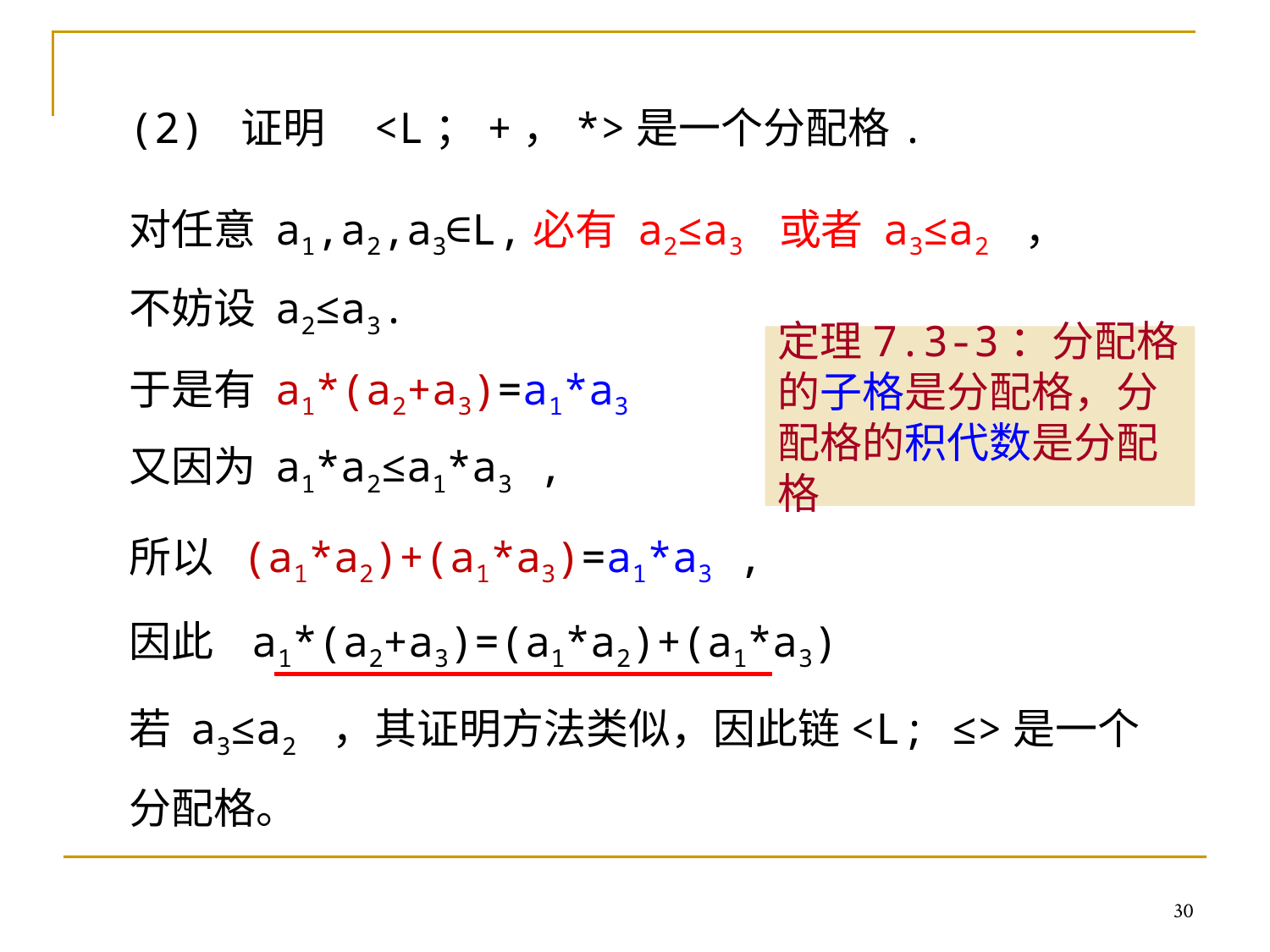

(2) 证明    <L；+，*>是一个分配格.
对任意 a1,a2,a3∈L,必有 a2≤a3 或者 a3≤a2 ，
不妨设 a2≤a3.
定理7.3-3：分配格的子格是分配格，分配格的积代数是分配格
于是有 a1*(a2+a3)=a1*a3
又因为 a1*a2≤a1*a3 ,
所以  (a1*a2)+(a1*a3)=a1*a3 ,
因此   a1*(a2+a3)=(a1*a2)+(a1*a3)
若 a3≤a2 ，其证明方法类似，因此链<L; ≤>是一个
分配格。
30